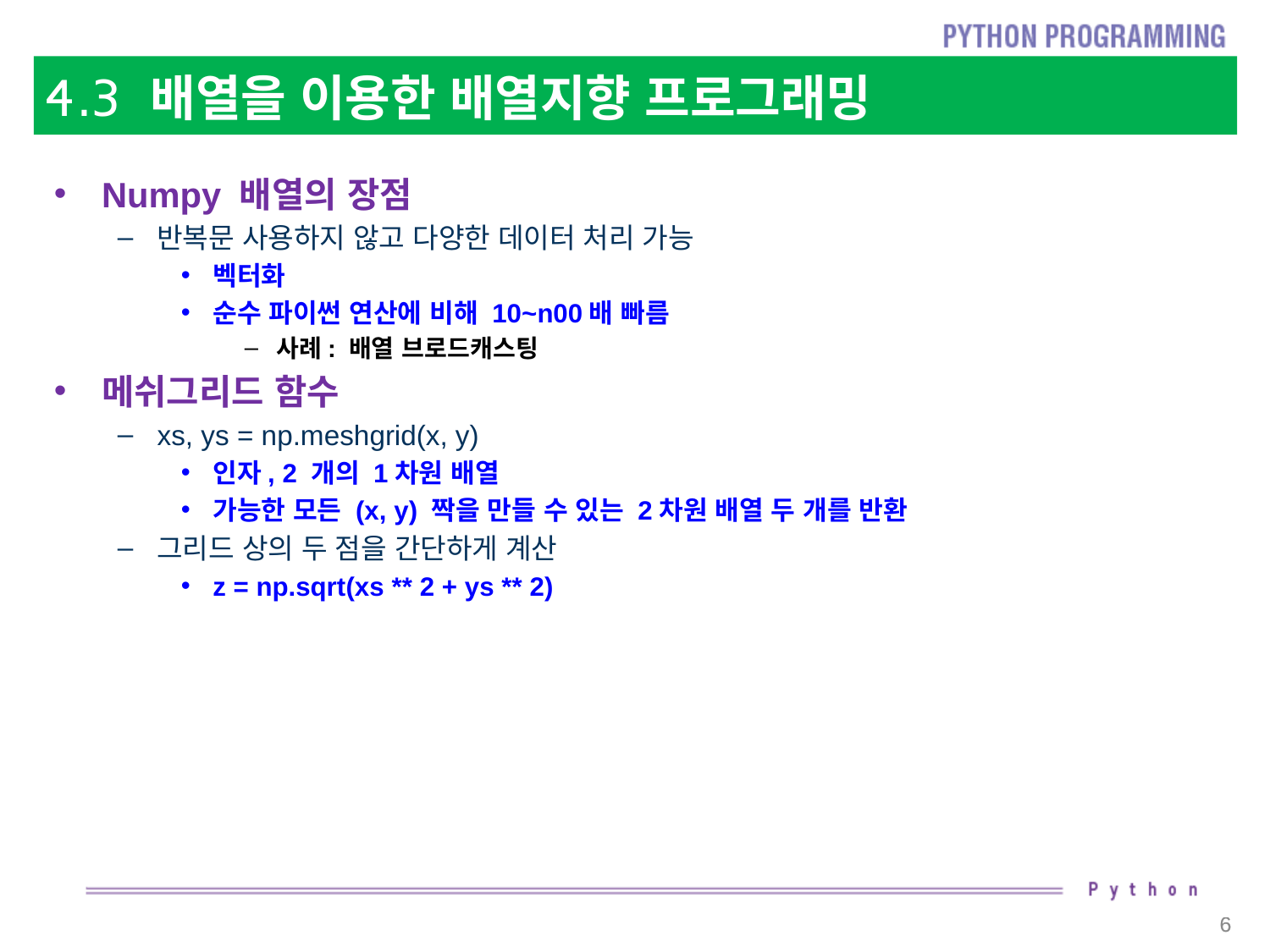

# 4.3 배열을 이용한 배열지향 프로그래밍
Numpy 배열의 장점
반복문 사용하지 않고 다양한 데이터 처리 가능
벡터화
순수 파이썬 연산에 비해 10~n00배 빠름
사례: 배열 브로드캐스팅
메쉬그리드 함수
xs, ys = np.meshgrid(x, y)
인자, 2 개의 1차원 배열
가능한 모든 (x, y) 짝을 만들 수 있는 2차원 배열 두 개를 반환
그리드 상의 두 점을 간단하게 계산
z = np.sqrt(xs ** 2 + ys ** 2)
6